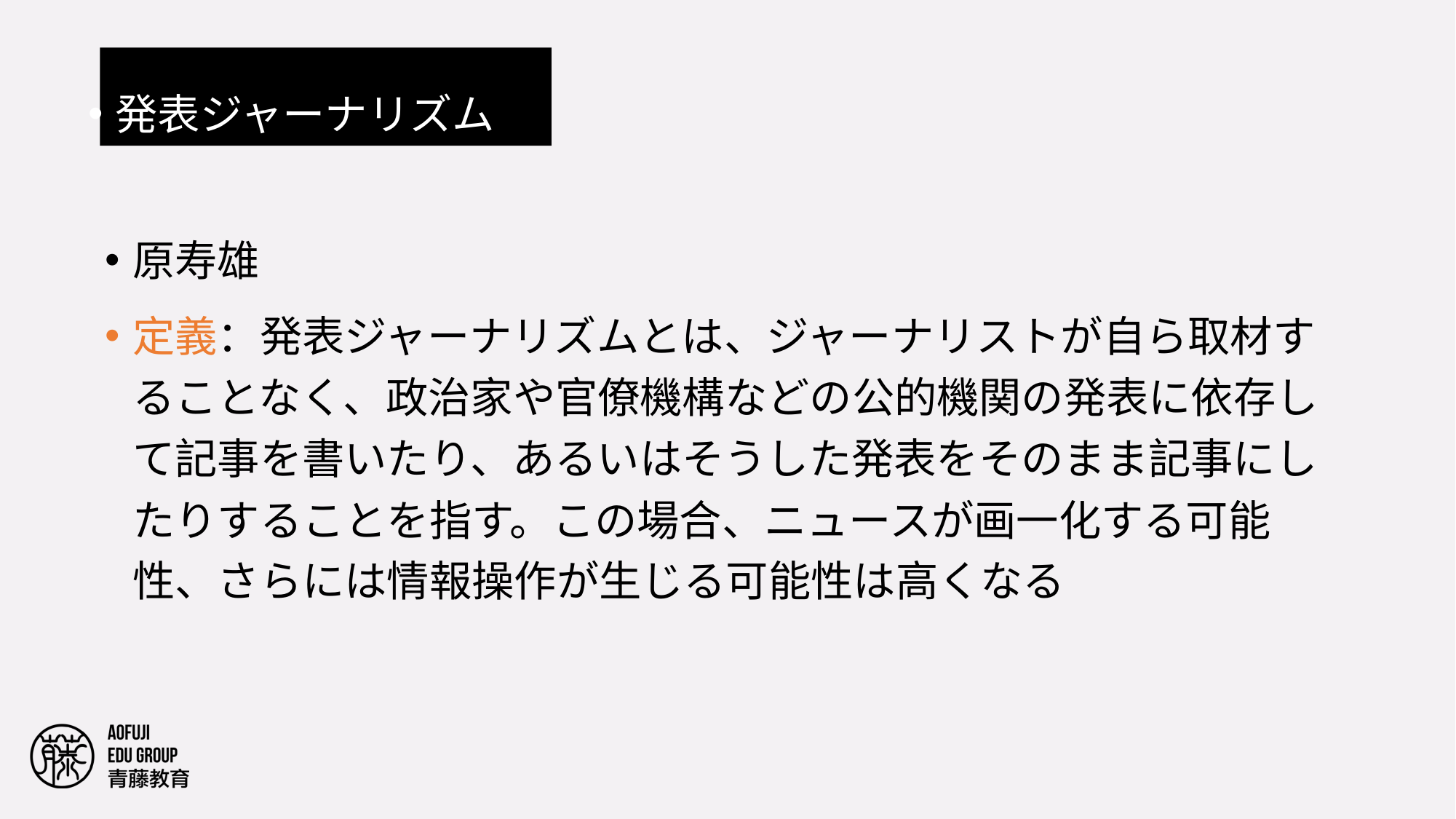

#

発表ジャーナリズム
原寿雄
定義：発表ジャーナリズムとは、ジャーナリストが自ら取材することなく、政治家や官僚機構などの公的機関の発表に依存して記事を書いたり、あるいはそうした発表をそのまま記事にしたりすることを指す。この場合、ニュースが画一化する可能性、さらには情報操作が生じる可能性は高くなる